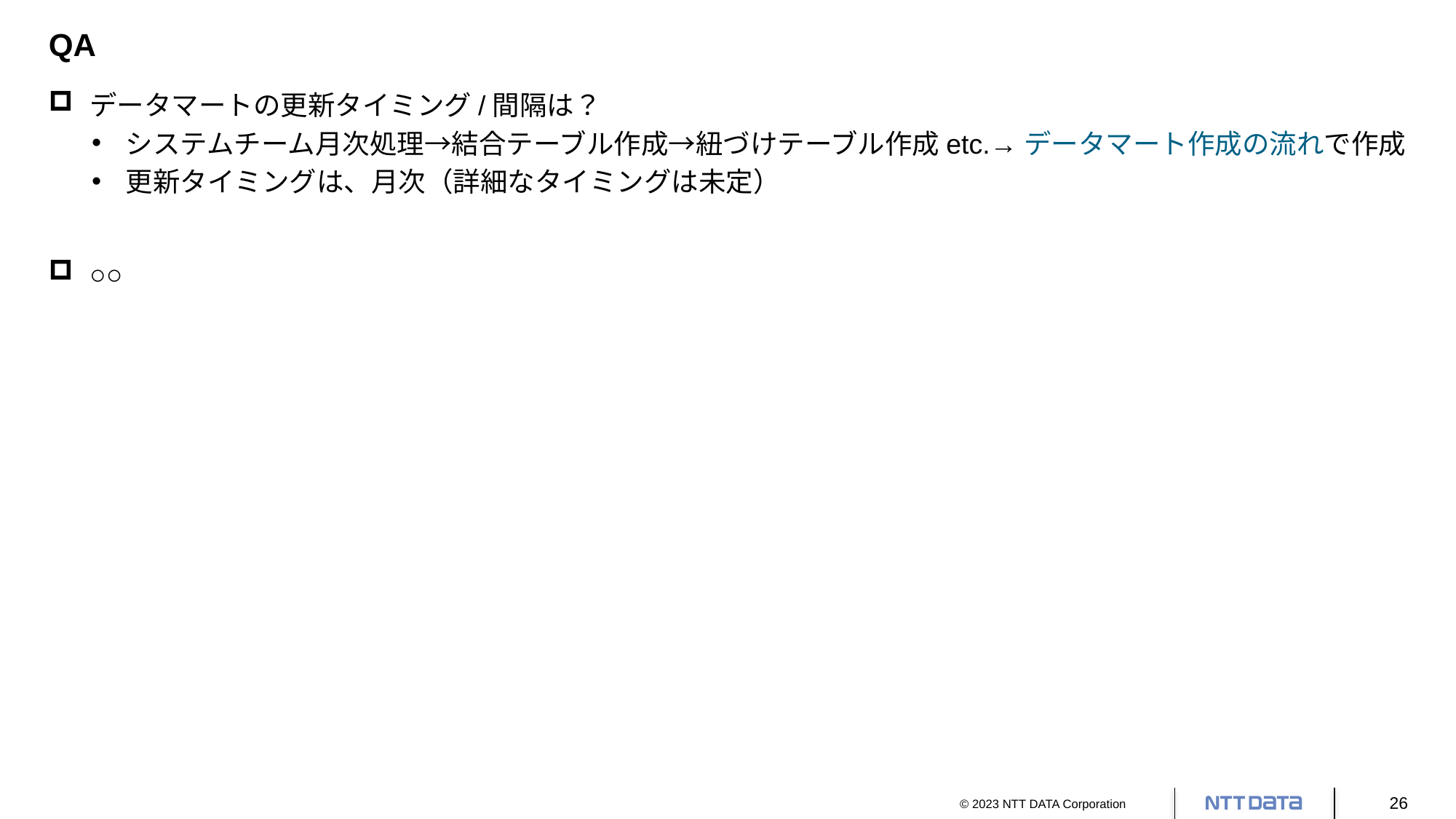

# QA
データマートの更新タイミング/間隔は？
システムチーム月次処理→結合テーブル作成→紐づけテーブル作成etc.→データマート作成の流れで作成
更新タイミングは、月次（詳細なタイミングは未定）

○○